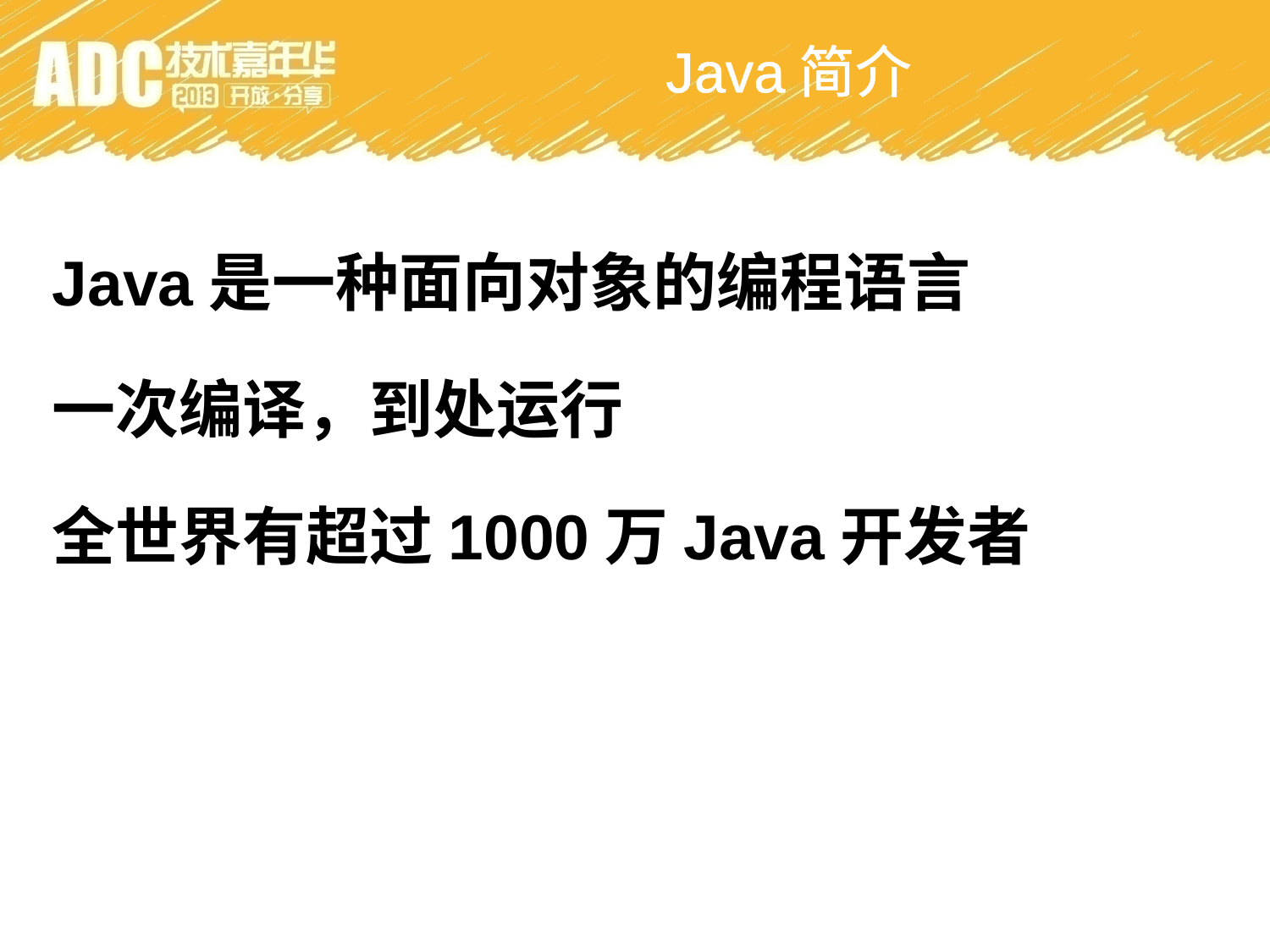

Java简介
Java是一种面向对象的编程语言
一次编译，到处运行
全世界有超过1000万Java开发者